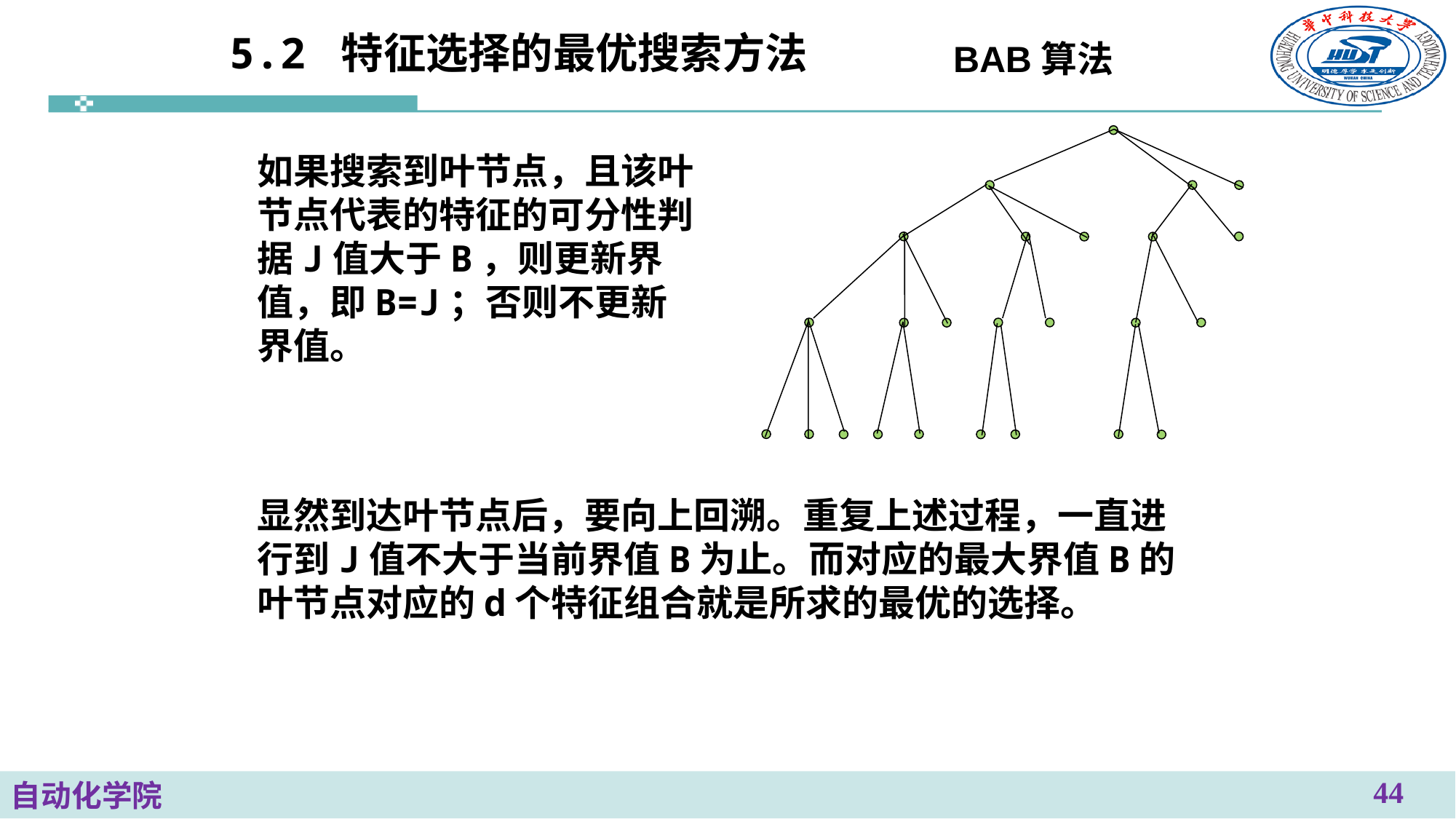

# 5.2 特征选择的最优搜索方法
BAB算法

如果搜索到叶节点，且该叶节点代表的特征的可分性判据J值大于B，则更新界值，即B=J；否则不更新界值。
显然到达叶节点后，要向上回溯。重复上述过程，一直进行到J值不大于当前界值B为止。而对应的最大界值B的叶节点对应的d个特征组合就是所求的最优的选择。
44